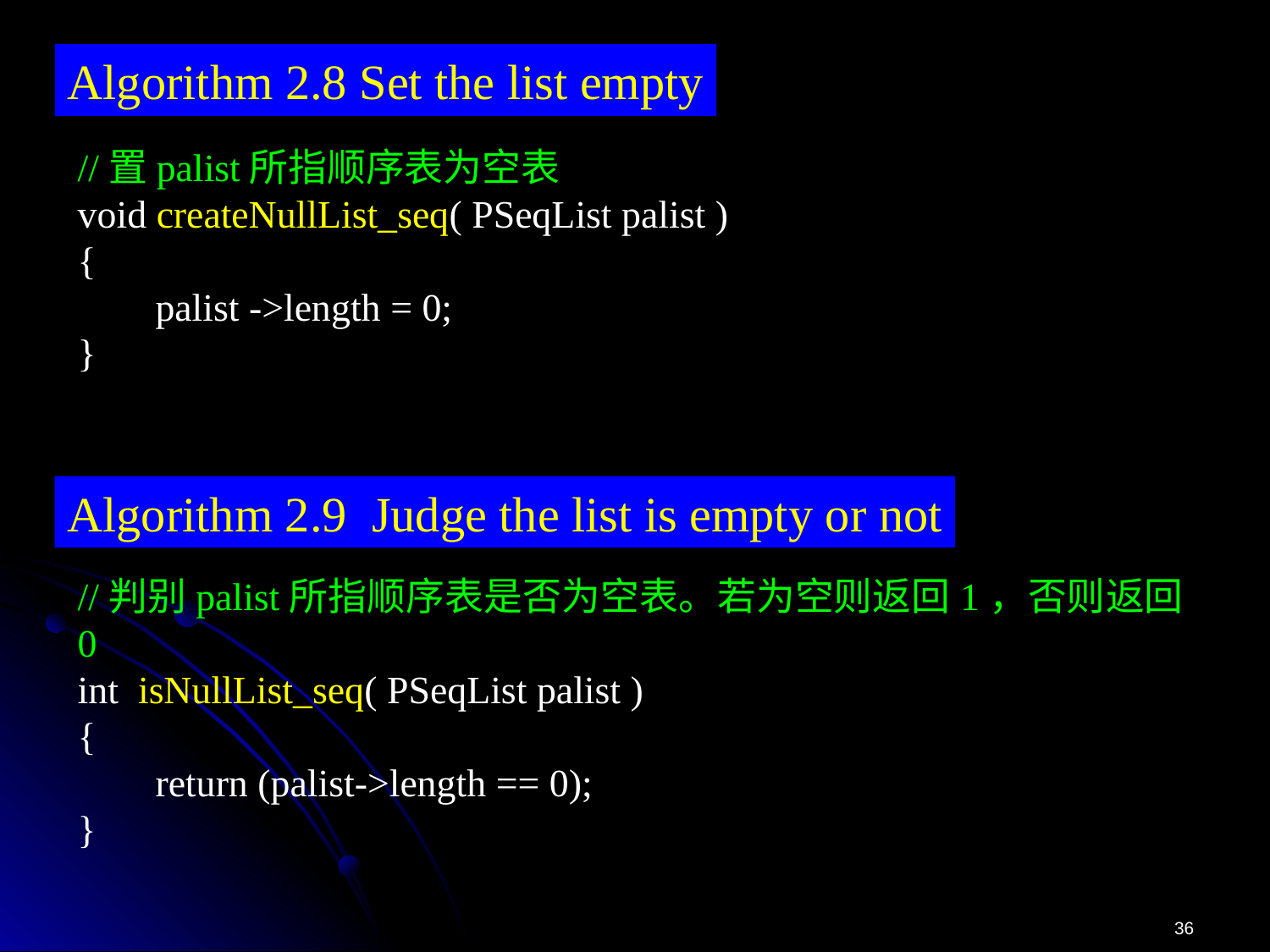

Algorithm 2.8 Set the list empty
//置palist所指顺序表为空表
void createNullList_seq( PSeqList palist )
{
        palist ->length = 0;
}
Algorithm 2.9  Judge the list is empty or not
//判别palist所指顺序表是否为空表。若为空则返回1，否则返回0
int  isNullList_seq( PSeqList palist )
{
        return (palist->length == 0);
}

36